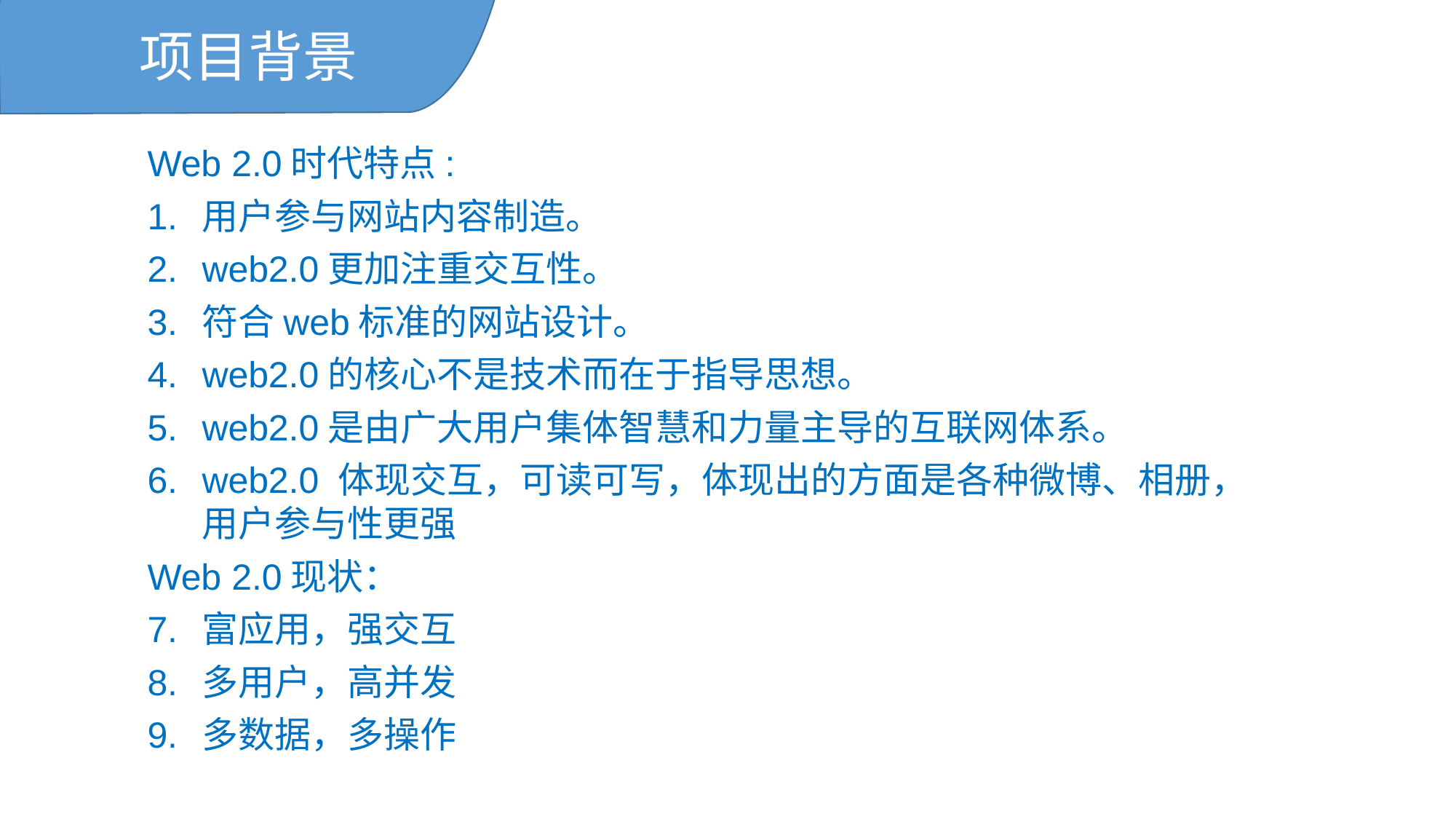

项目背景
Web 2.0时代特点:
用户参与网站内容制造。
web2.0更加注重交互性。
符合web标准的网站设计。
web2.0的核心不是技术而在于指导思想。
web2.0是由广大用户集体智慧和力量主导的互联网体系。
web2.0 体现交互，可读可写，体现出的方面是各种微博、相册，用户参与性更强
Web 2.0现状：
富应用，强交互
多用户，高并发
多数据，多操作